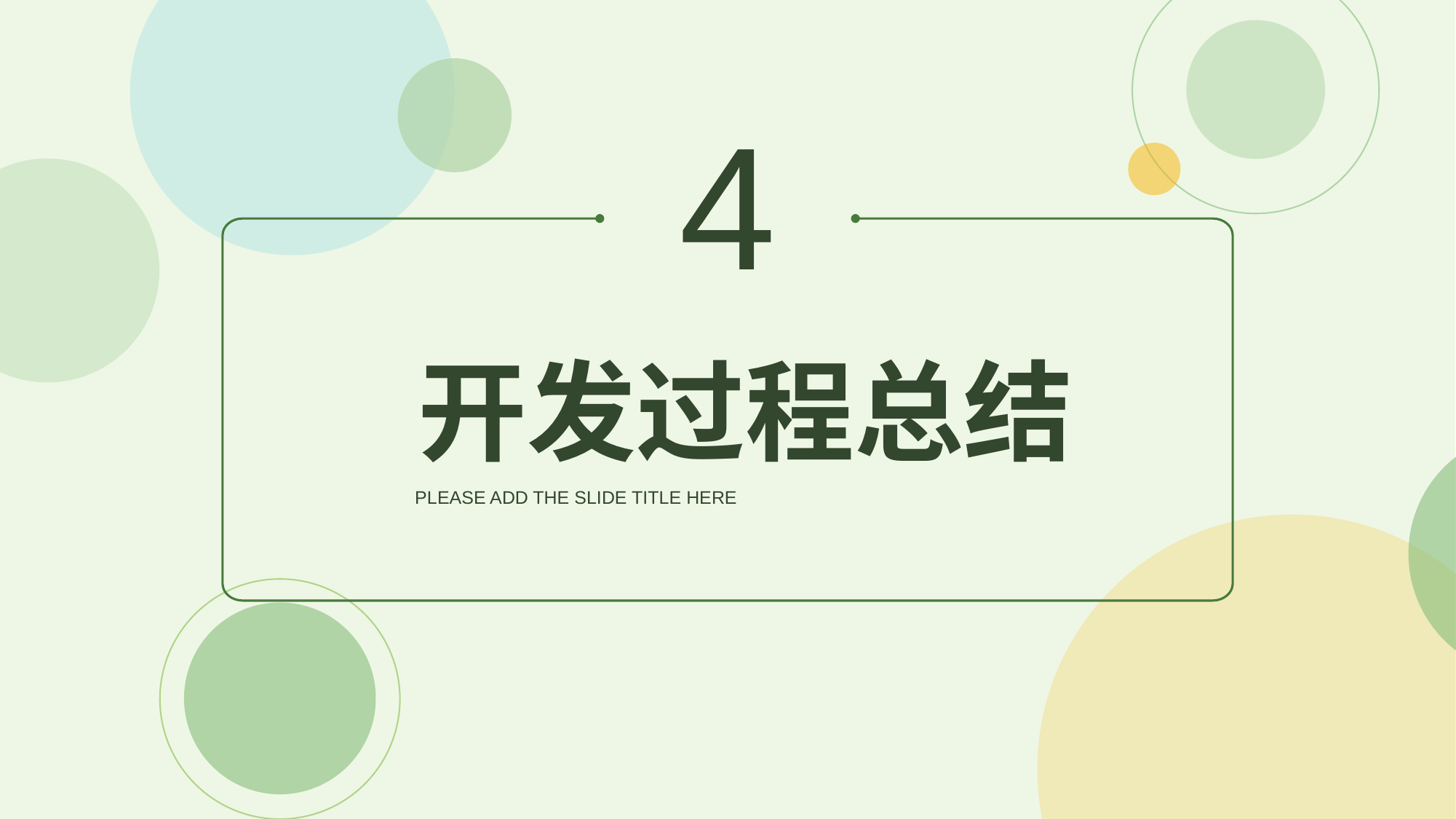

4

开发过程总结
PLEASE ADD THE SLIDE TITLE HERE